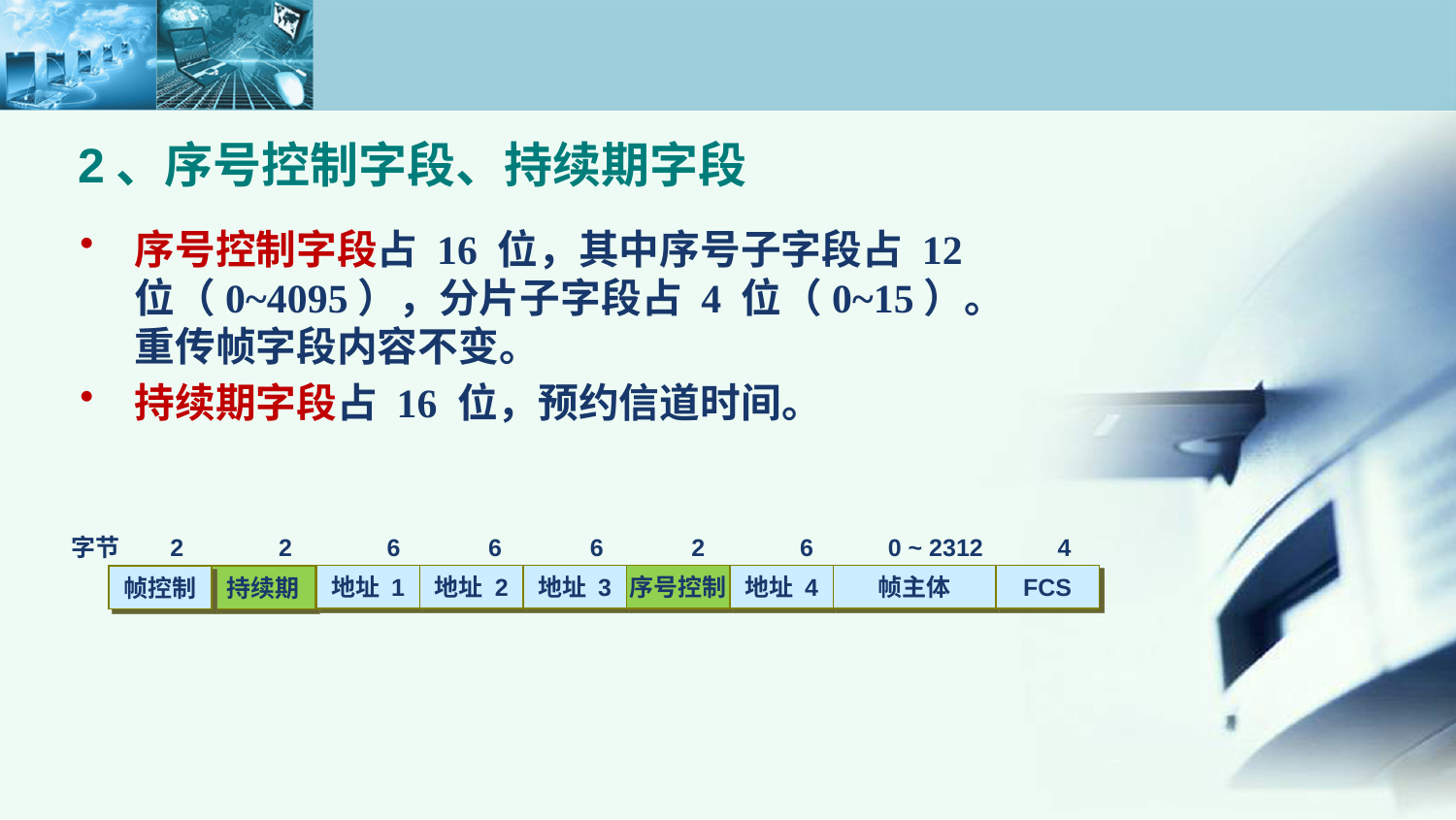

# 2、序号控制字段、持续期字段
序号控制字段占 16 位，其中序号子字段占 12 位（0~4095），分片子字段占 4 位（0~15）。重传帧字段内容不变。
持续期字段占 16 位，预约信道时间。
字节        2              2              6             6             6             2              6           0 ~ 2312           4
地址 1
地址 2
地址 3
序号控制
地址 4
帧主体
FCS
帧控制
持续期